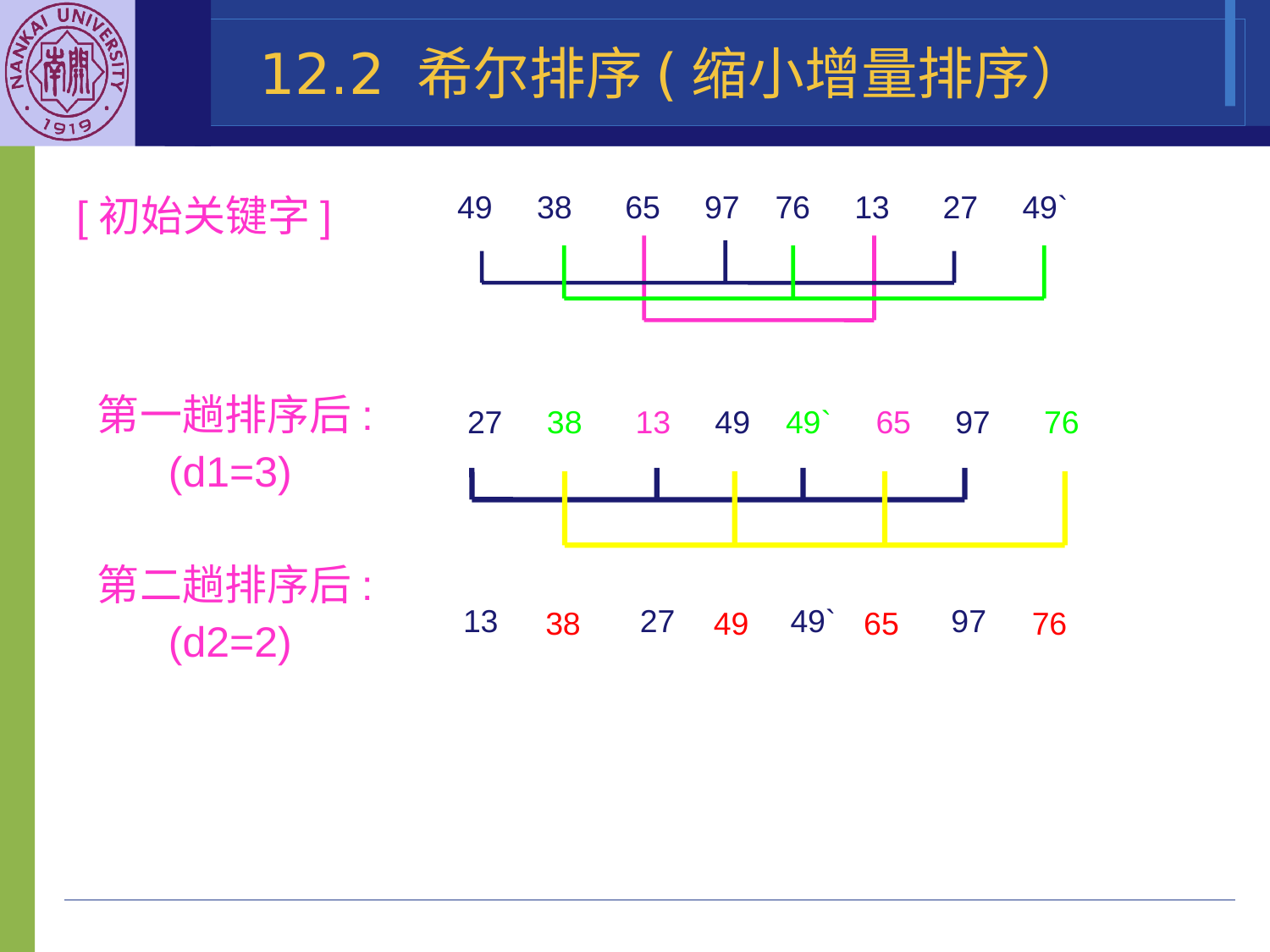

12.2 希尔排序(缩小增量排序）
49     38      65     97    76     13      27     49`
[初始关键字]

第一趟排序后:
      (d1=3)
27     38      13     49    49`     65     97      76

第二趟排序后:
      (d2=2)
13                27             49`             97
 38               49             65               76
12